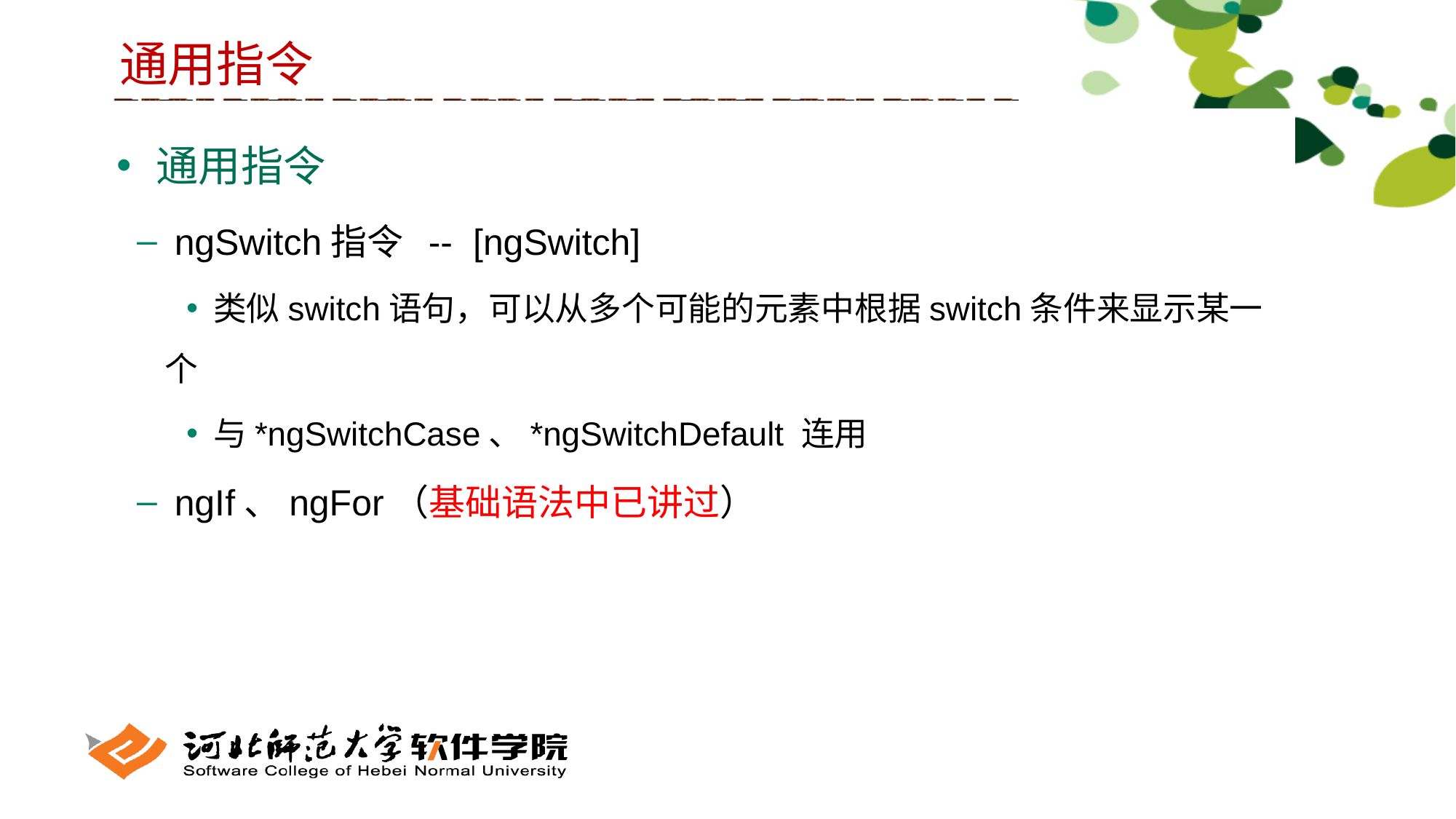

通用指令
 通用指令
 ngSwitch指令  --  [ngSwitch]
 类似switch语句，可以从多个可能的元素中根据switch条件来显示某一个
 与*ngSwitchCase、*ngSwitchDefault 连用
 ngIf、ngFor（基础语法中已讲过）